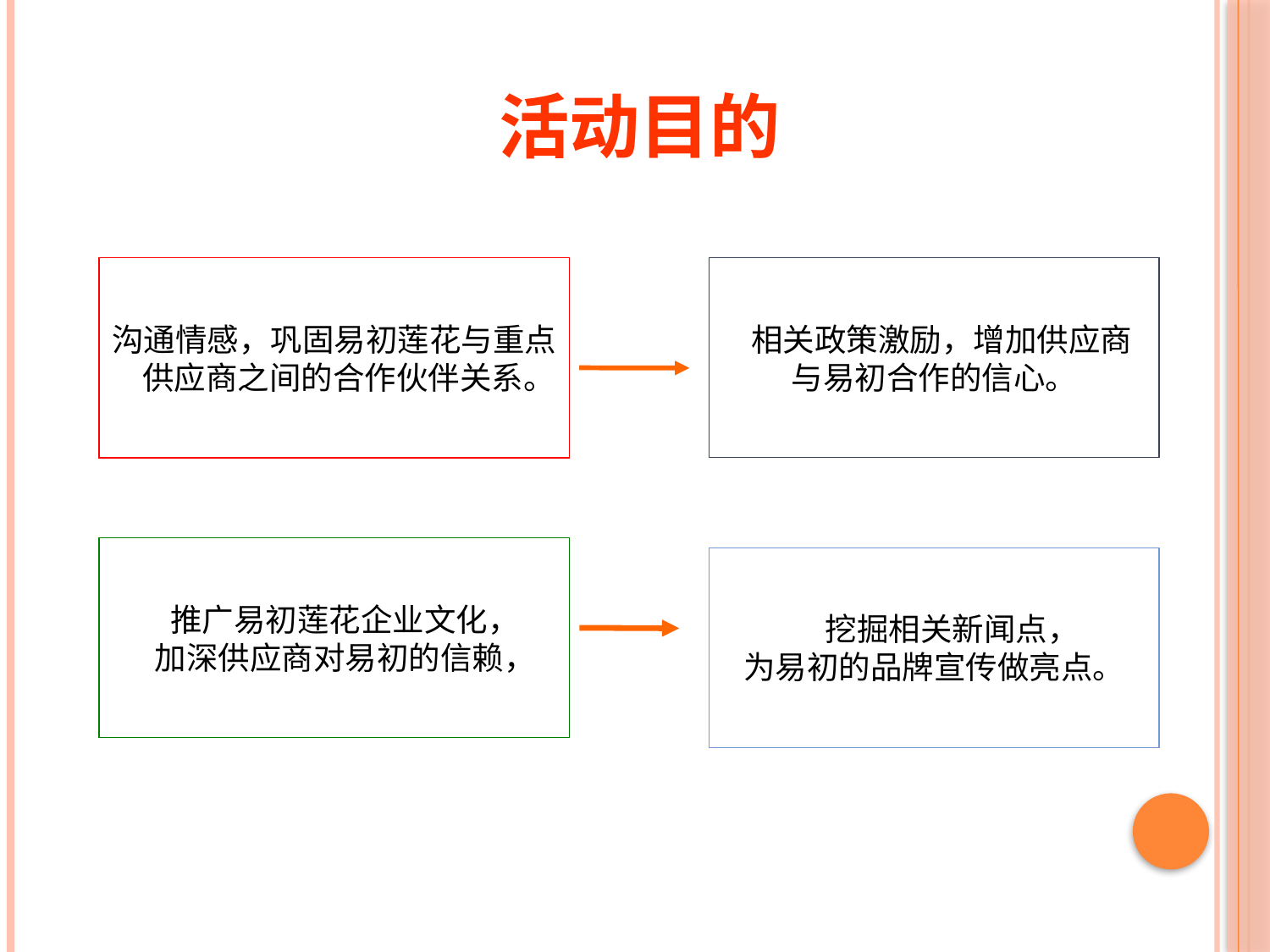

# 活动目的
沟通情感，巩固易初莲花与重点
   供应商之间的合作伙伴关系。
 相关政策激励，增加供应商
与易初合作的信心。

  推广易初莲花企业文化，
  加深供应商对易初的信赖，

    挖掘相关新闻点，
为易初的品牌宣传做亮点。